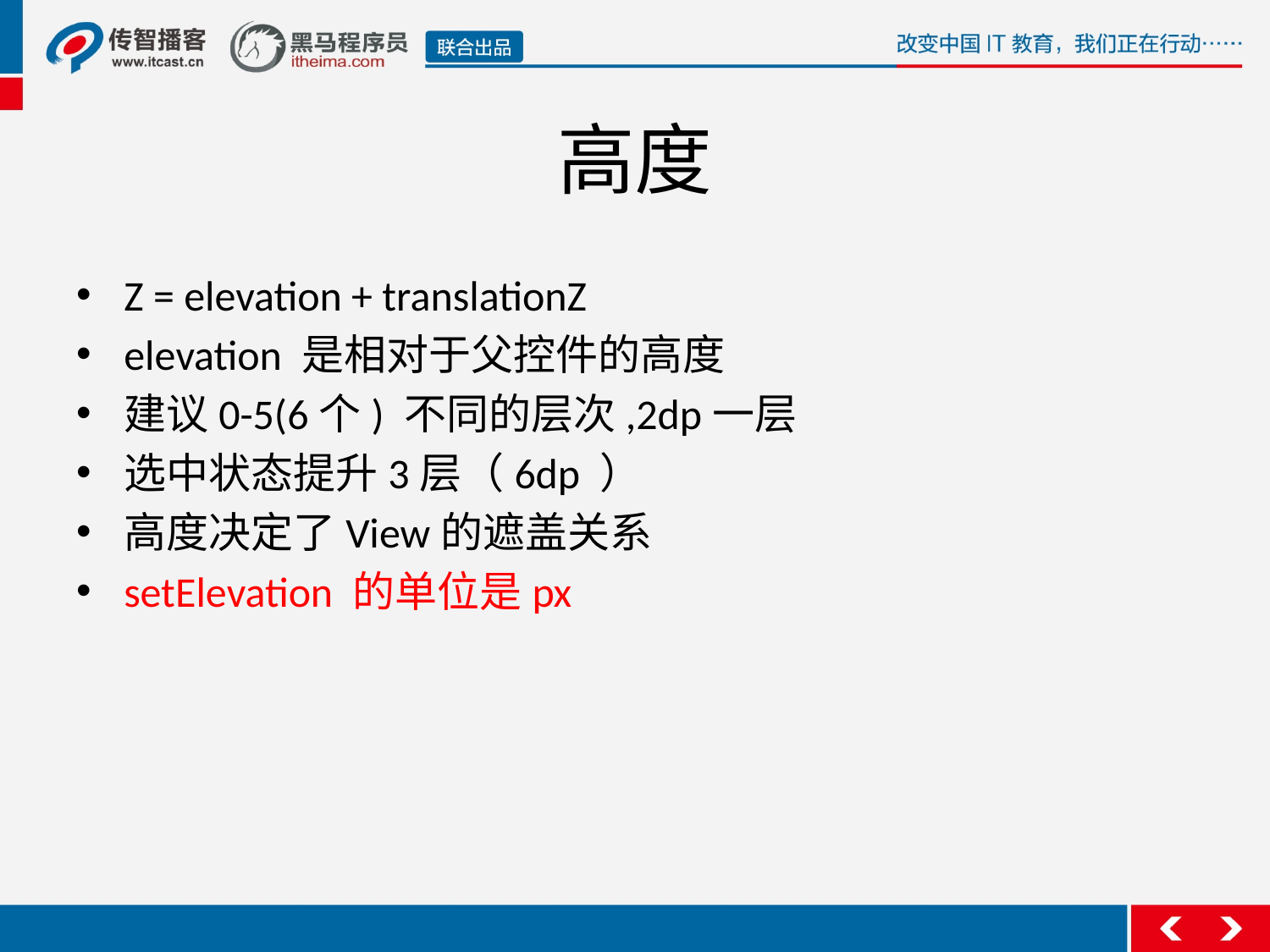

# 高度
Z = elevation + translationZ
elevation 是相对于父控件的高度
建议0-5(6个) 不同的层次,2dp一层
选中状态提升3层（6dp ）
高度决定了View的遮盖关系
setElevation 的单位是px